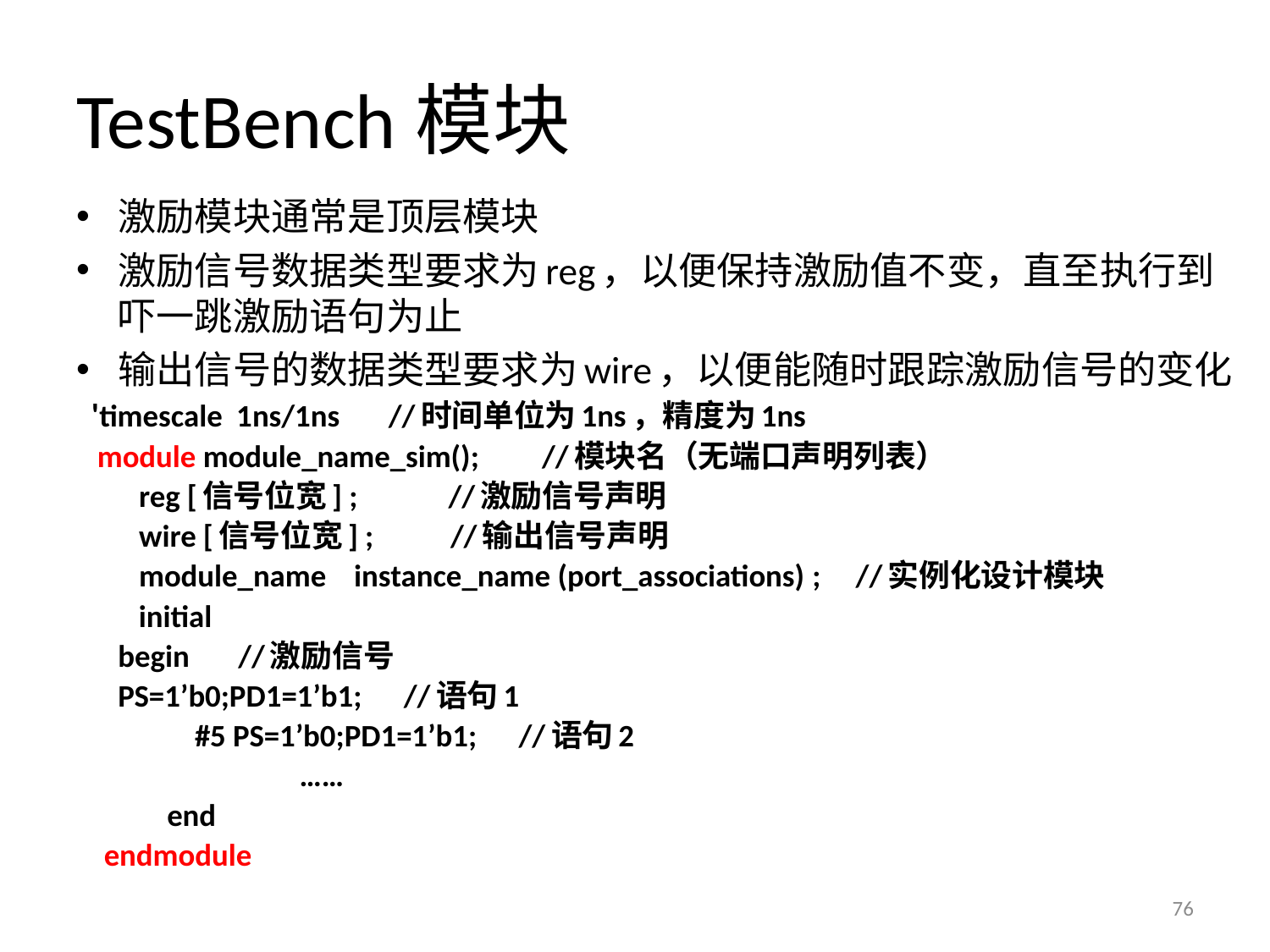

# TestBench模块
激励模块通常是顶层模块
激励信号数据类型要求为reg，以便保持激励值不变，直至执行到吓一跳激励语句为止
输出信号的数据类型要求为wire，以便能随时跟踪激励信号的变化
  'timescale  1ns/1ns       //时间单位为1ns，精度为1ns
   module module_name_sim();         //模块名（无端口声明列表）
         reg [信号位宽] ;             //激励信号声明
         wire [信号位宽] ;           //输出信号声明
         module_name    instance_name (port_associations) ;     //实例化设计模块
	   initial
		begin       //激励信号
			PS=1’b0;PD1=1’b1;      //语句1
		           #5 PS=1’b0;PD1=1’b1;      //语句2
                                ……
             end
    endmodule

76